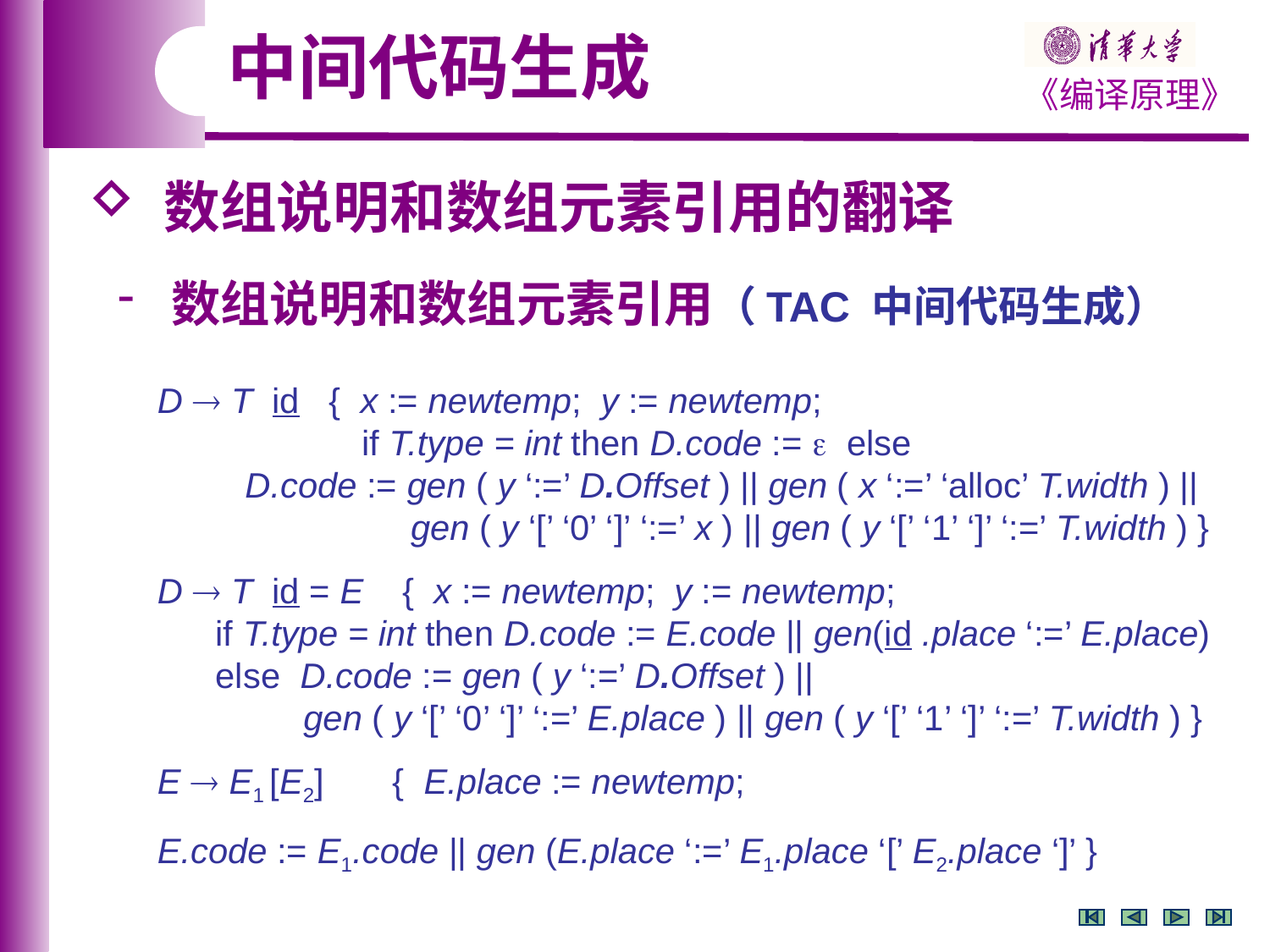

中间代码生成
 数组说明和数组元素引用的翻译
 数组说明和数组元素引用（TAC 中间代码生成）
D → T  id   {  x := newtemp;  y := newtemp;
                     if T.type = int then D.code := ε  else
         D.code := gen ( y ‘:=’ D.Offset ) || gen ( x ‘:=’ ‘alloc’ T.width ) ||
                          gen ( y ‘[’ ‘0’ ‘]’ ‘:=’ x ) || gen ( y ‘[’ ‘1’ ‘]’ ‘:=’ T.width ) }

D → T  id = E    {  x := newtemp;  y := newtemp;
      if T.type = int then D.code := E.code || gen(id .place ‘:=’ E.place)
      else  D.code := gen ( y ‘:=’ D.Offset ) ||
               gen ( y ‘[’ ‘0’ ‘]’ ‘:=’ E.place ) || gen ( y ‘[’ ‘1’ ‘]’ ‘:=’ T.width ) }

E → E1 [E2]       {  E.place := newtemp;

E.code := E1.code || gen (E.place ‘:=’ E1.place ‘[’ E2.place ‘]’ }